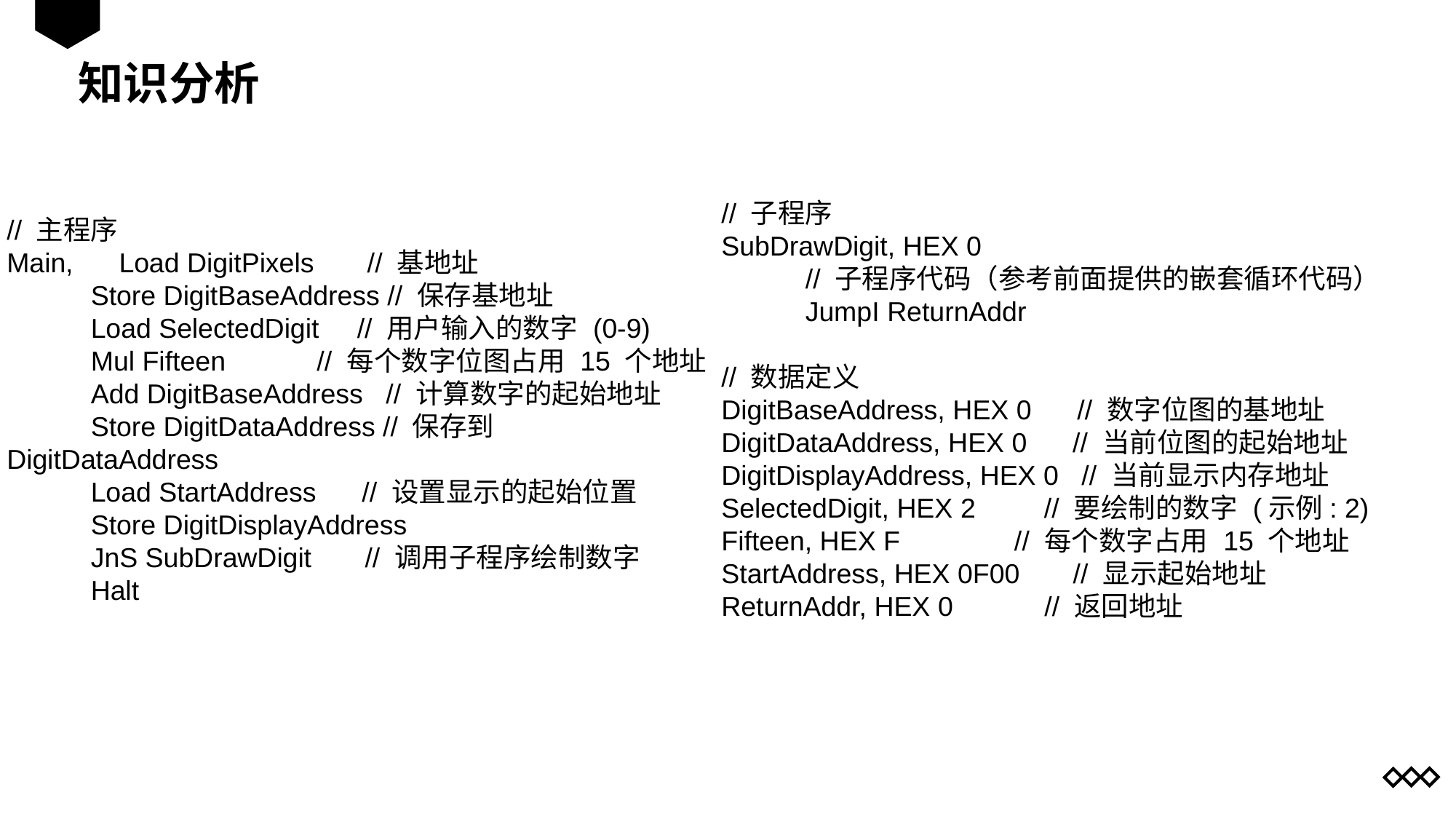

知识分析
// 子程序
SubDrawDigit, HEX 0
           // 子程序代码（参考前面提供的嵌套循环代码）
           JumpI ReturnAddr

// 数据定义
DigitBaseAddress, HEX 0      // 数字位图的基地址
DigitDataAddress, HEX 0      // 当前位图的起始地址
DigitDisplayAddress, HEX 0   // 当前显示内存地址
SelectedDigit, HEX 2         // 要绘制的数字 (示例: 2)
Fifteen, HEX F               // 每个数字占用 15 个地址
StartAddress, HEX 0F00       // 显示起始地址
ReturnAddr, HEX 0            // 返回地址
// 主程序
Main,      Load DigitPixels       // 基地址
           Store DigitBaseAddress // 保存基地址
           Load SelectedDigit     // 用户输入的数字 (0-9)
           Mul Fifteen            // 每个数字位图占用 15 个地址
           Add DigitBaseAddress   // 计算数字的起始地址
           Store DigitDataAddress // 保存到 DigitDataAddress
           Load StartAddress      // 设置显示的起始位置
           Store DigitDisplayAddress
           JnS SubDrawDigit       // 调用子程序绘制数字
           Halt